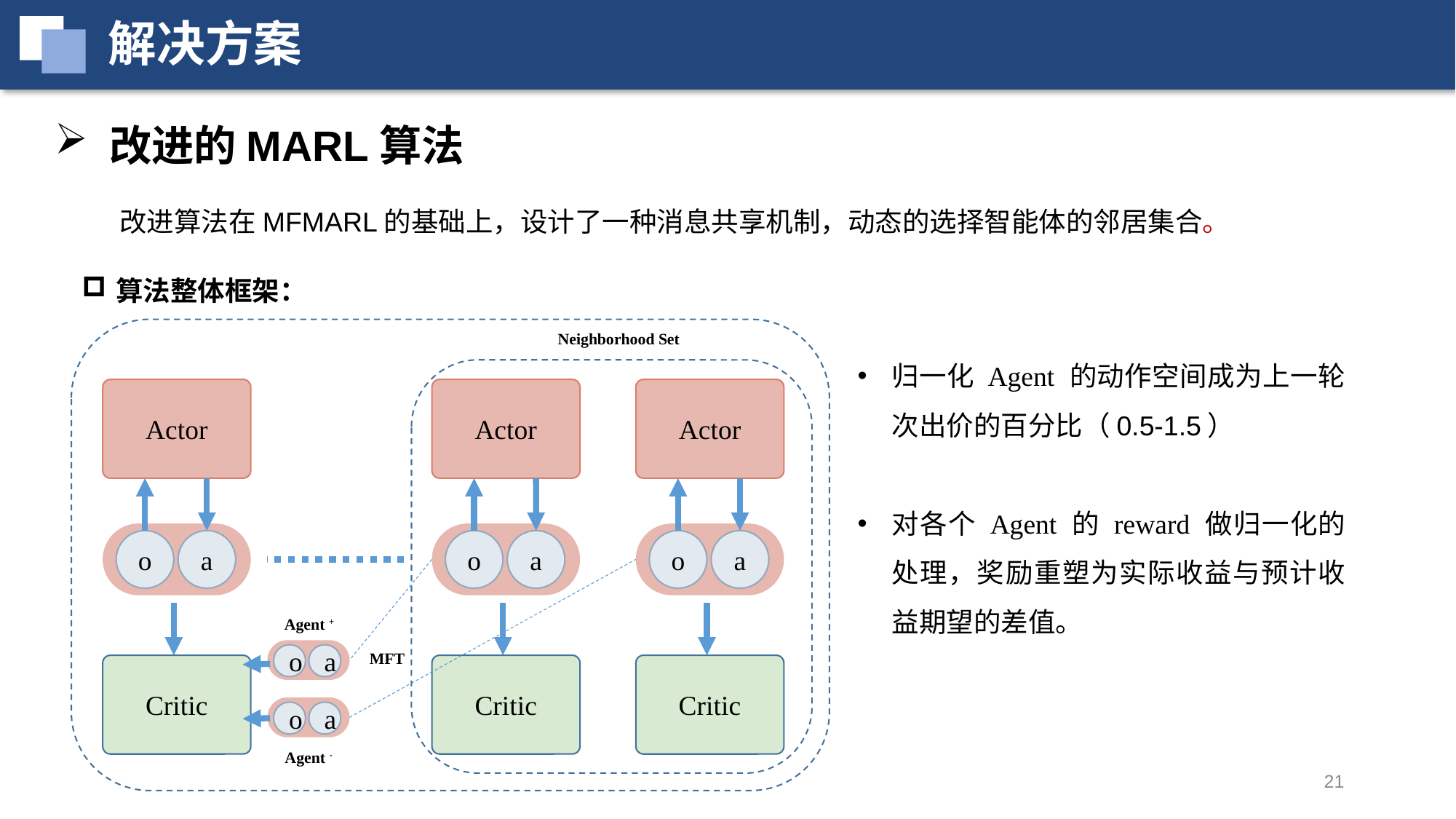

解决方案

改进的MARL算法
改进算法在MFMARL的基础上，设计了一种消息共享机制，动态的选择智能体的邻居集合。
算法整体框架：

Neighborhood Set

Actor
Actor
Actor

o
a
o
a
o
a
Agent +

a
o
MFT
Critic
Critic
Critic

a
o
Agent -
归一化 Agent 的动作空间成为上一轮次出价的百分比（0.5-1.5）

对各个 Agent 的 reward 做归一化的处理，奖励重塑为实际收益与预计收益期望的差值。
21